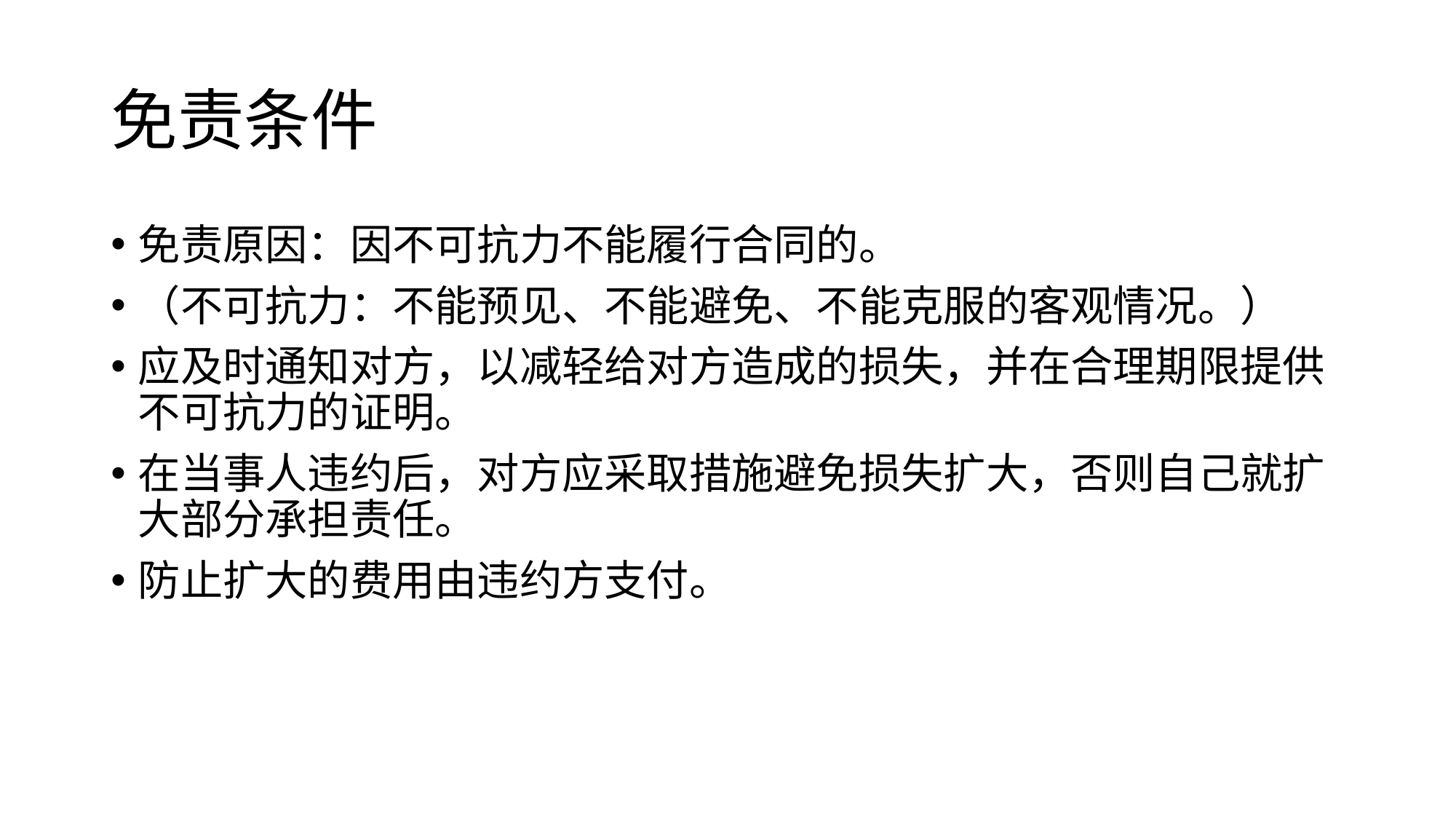

# 免责条件
免责原因：因不可抗力不能履行合同的。
（不可抗力：不能预见、不能避免、不能克服的客观情况。）
应及时通知对方，以减轻给对方造成的损失，并在合理期限提供不可抗力的证明。
在当事人违约后，对方应采取措施避免损失扩大，否则自己就扩大部分承担责任。
防止扩大的费用由违约方支付。